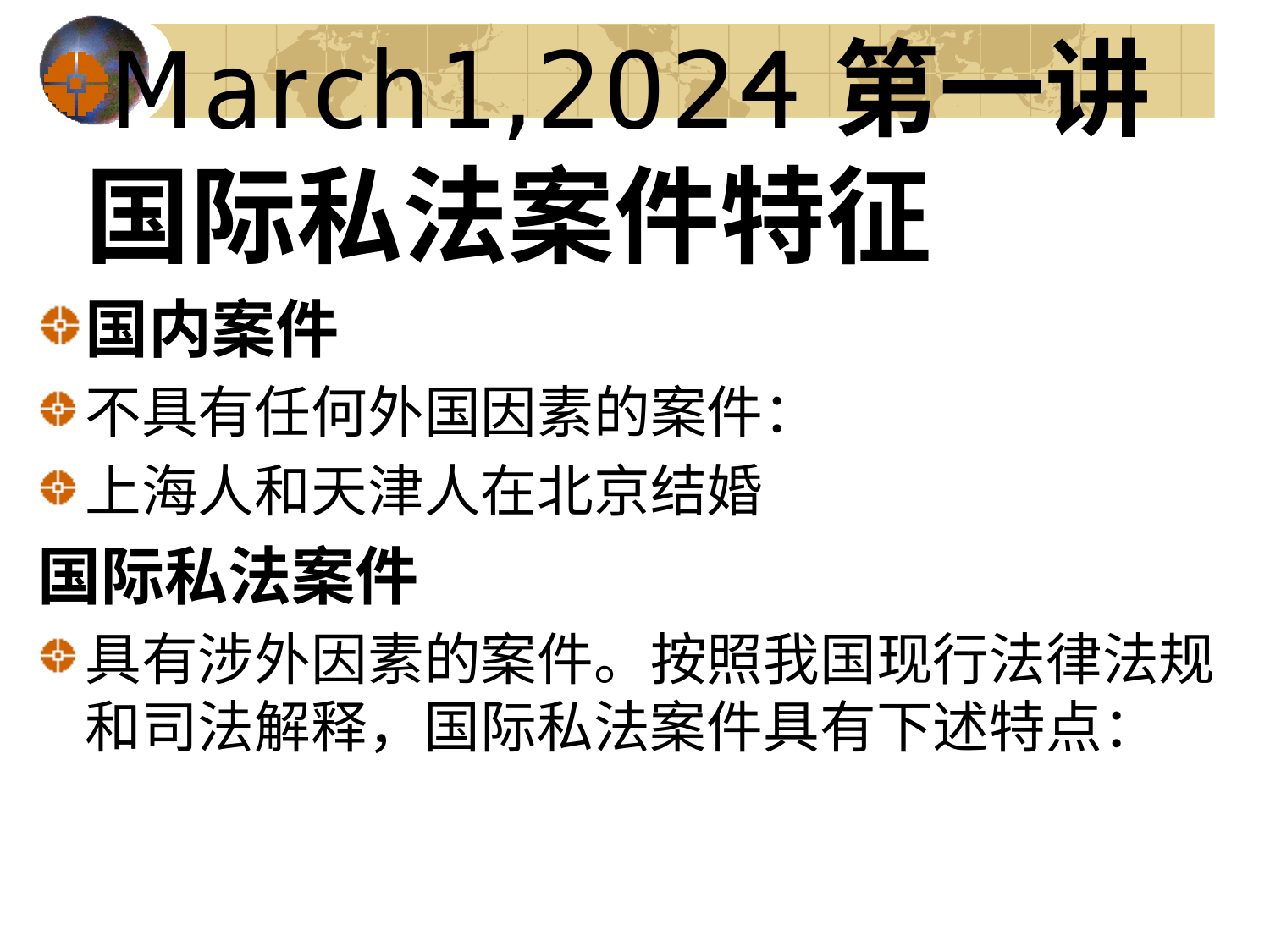

March1,2024第一讲 国际私法案件特征
国内案件
不具有任何外国因素的案件：
上海人和天津人在北京结婚
国际私法案件
具有涉外因素的案件。按照我国现行法律法规和司法解释，国际私法案件具有下述特点：